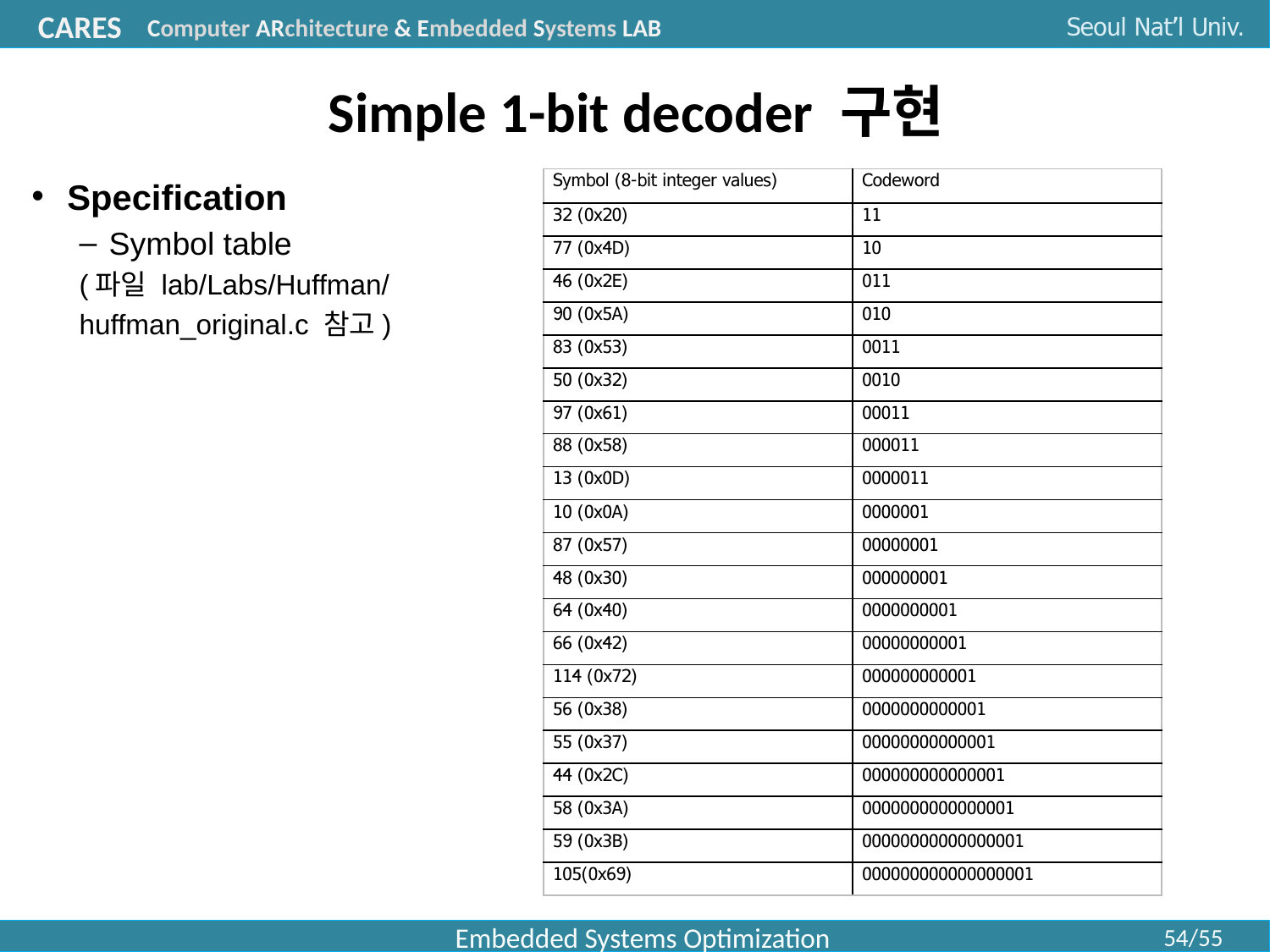

# Simple 1-bit decoder 구현
Specification
Symbol table
(파일 lab/Labs/Huffman/
huffman_original.c 참고)
| Symbol (8-bit integer values) | Codeword |
| --- | --- |
| 32 (0x20) | 11 |
| 77 (0x4D) | 10 |
| 46 (0x2E) | 011 |
| 90 (0x5A) | 010 |
| 83 (0x53) | 0011 |
| 50 (0x32) | 0010 |
| 97 (0x61) | 00011 |
| 88 (0x58) | 000011 |
| 13 (0x0D) | 0000011 |
| 10 (0x0A) | 0000001 |
| 87 (0x57) | 00000001 |
| 48 (0x30) | 000000001 |
| 64 (0x40) | 0000000001 |
| 66 (0x42) | 00000000001 |
| 114 (0x72) | 000000000001 |
| 56 (0x38) | 0000000000001 |
| 55 (0x37) | 00000000000001 |
| 44 (0x2C) | 000000000000001 |
| 58 (0x3A) | 0000000000000001 |
| 59 (0x3B) | 00000000000000001 |
| 105(0x69) | 000000000000000001 |
Embedded Systems Optimization
54/55